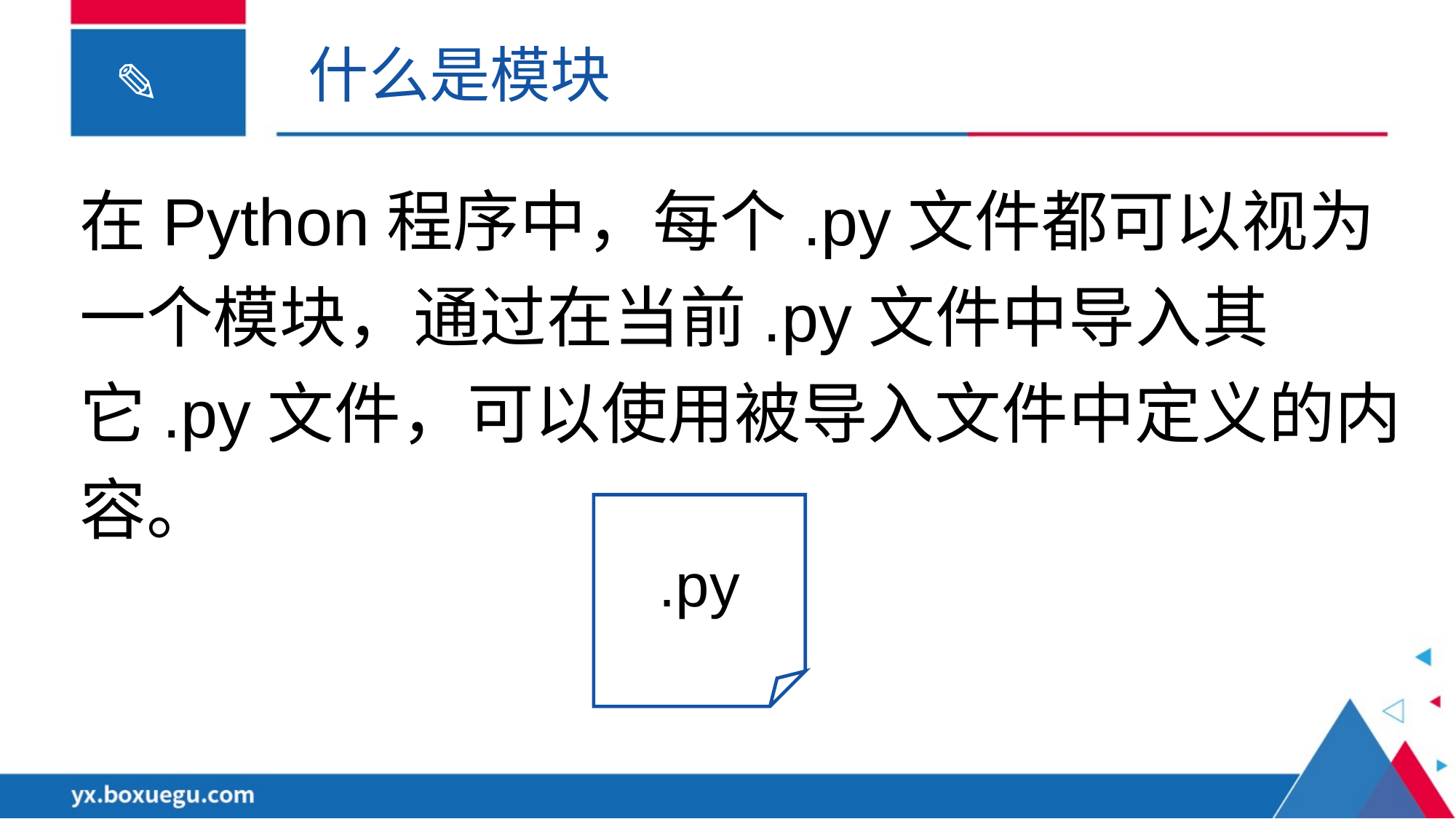

什么是模块
在Python程序中，每个.py文件都可以视为一个模块，通过在当前.py文件中导入其它.py文件，可以使用被导入文件中定义的内容。
.py